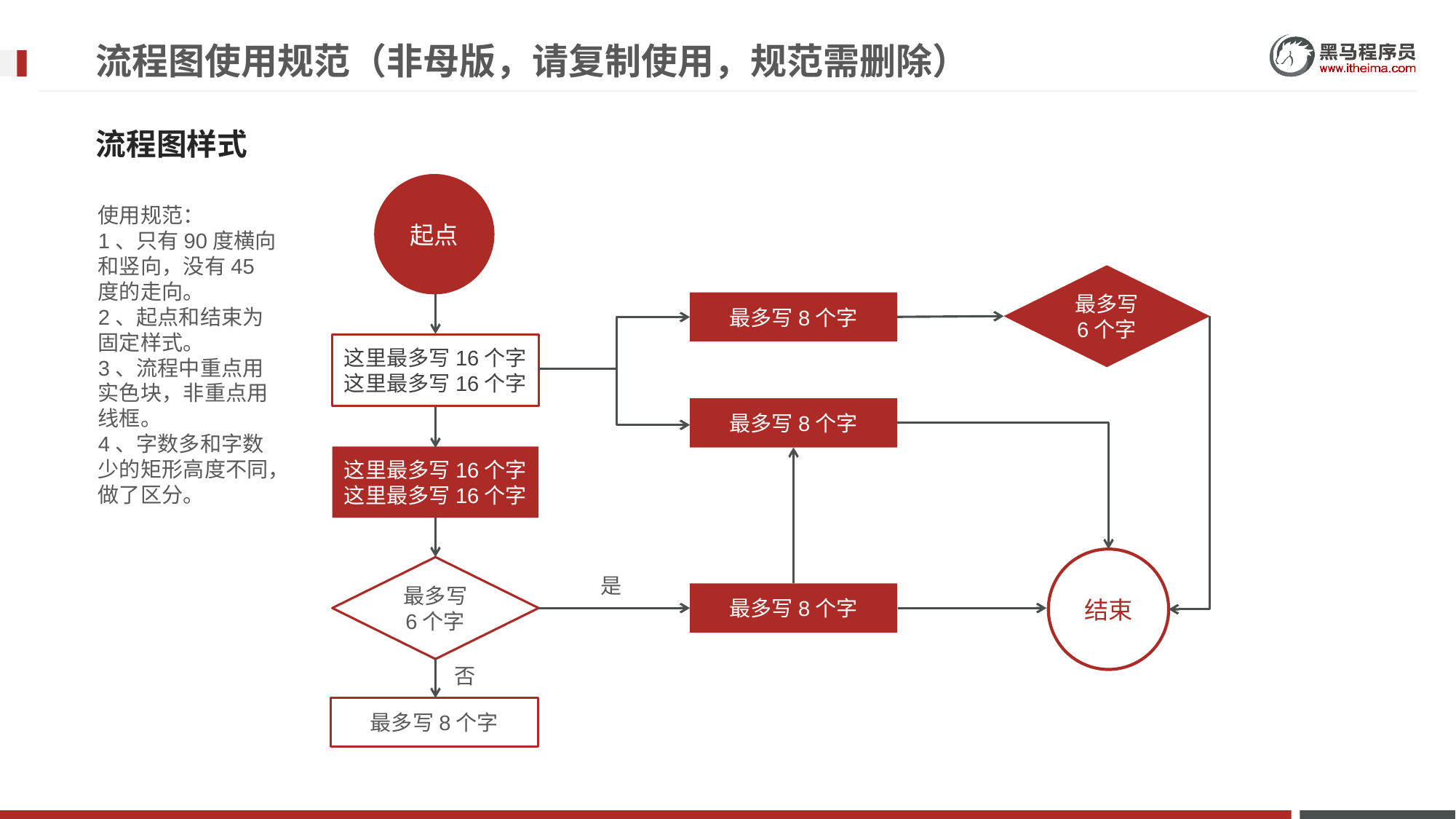

# 流程图使用规范（非母版，请复制使用，规范需删除）
流程图样式
起点
使用规范：
1、只有90度横向和竖向，没有45度的走向。
2、起点和结束为固定样式。
3、流程中重点用实色块，非重点用线框。
4、字数多和字数少的矩形高度不同，做了区分。

最多写
6个字
最多写8个字

这里最多写16个字这里最多写16个字
最多写8个字
这里最多写16个字这里最多写16个字
结束
最多写
6个字
是
最多写8个字
否
最多写8个字